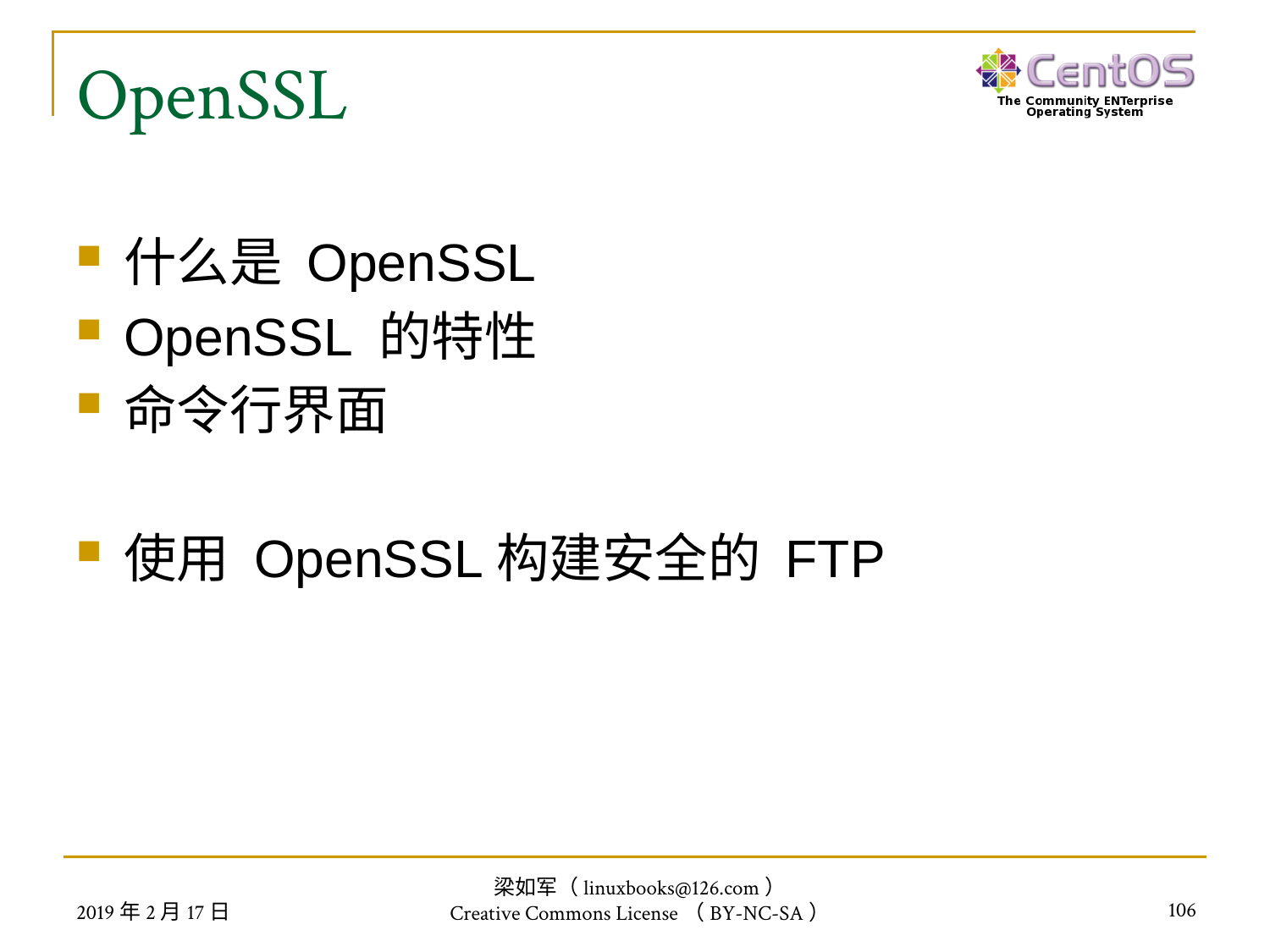

# OpenSSL
什么是 OpenSSL
OpenSSL 的特性
命令行界面

使用 OpenSSL构建安全的 FTP
106
2019年2月17日
梁如军（linuxbooks@126.com）
Creative Commons License（BY-NC-SA）